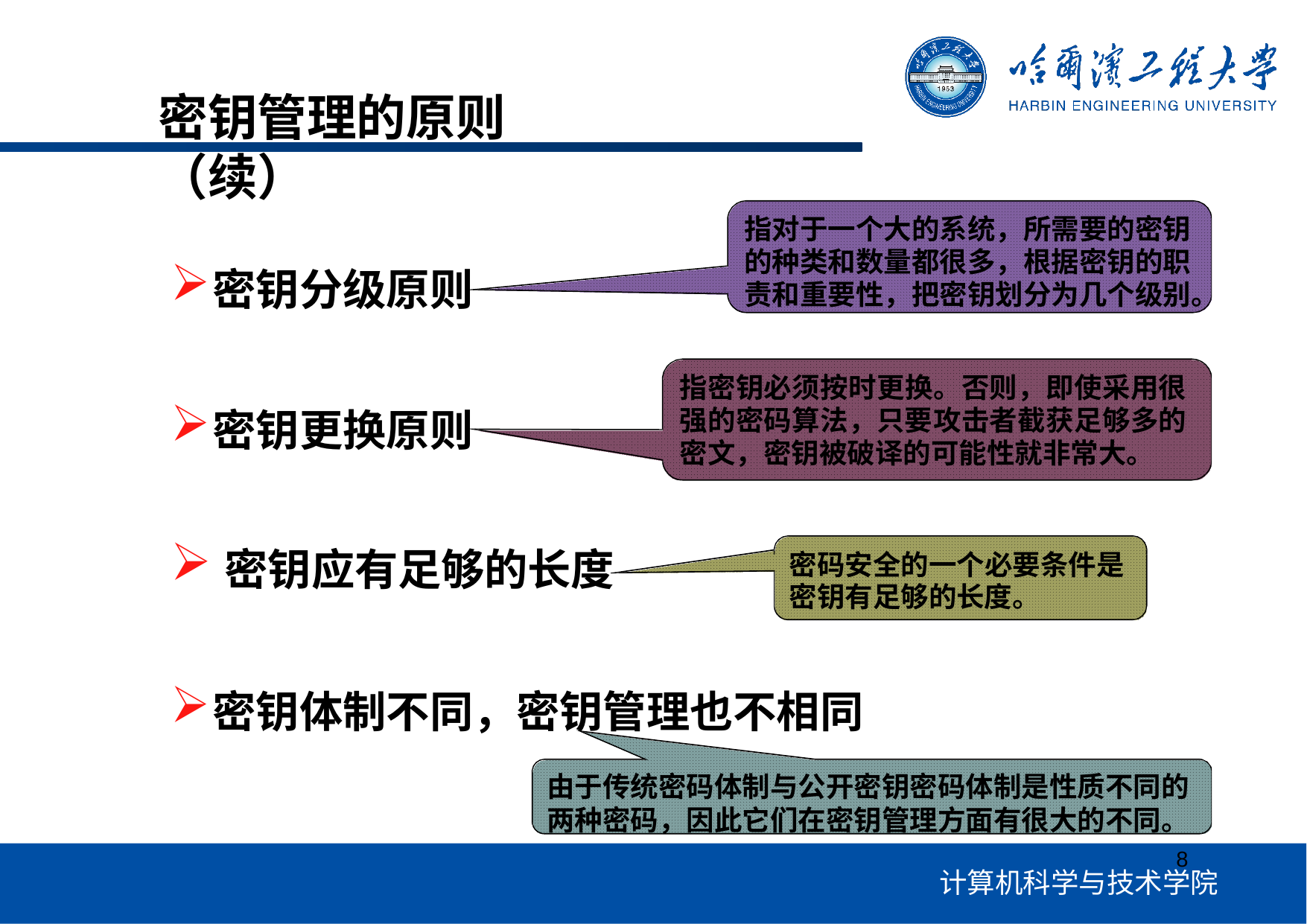

密钥管理的原则（续）

指对于一个大的系统，所需要的密钥 的种类和数量都很多，根据密钥的职 责和重要性，把密钥划分为几个级别。
密钥分级原则

指密钥必须按时更换。否则，即使采用很 强的密码算法，只要攻击者截获足够多的 密文，密钥被破译的可能性就非常大。
密钥更换原则

密钥应有足够的长度
密码安全的一个必要条件是 密钥有足够的长度。
密钥体制不同，密钥管理也不相同
由于传统密码体制与公开密钥密码体制是性质不同的 两种密码，因此它们在密钥管理方面有很大的不同。

8